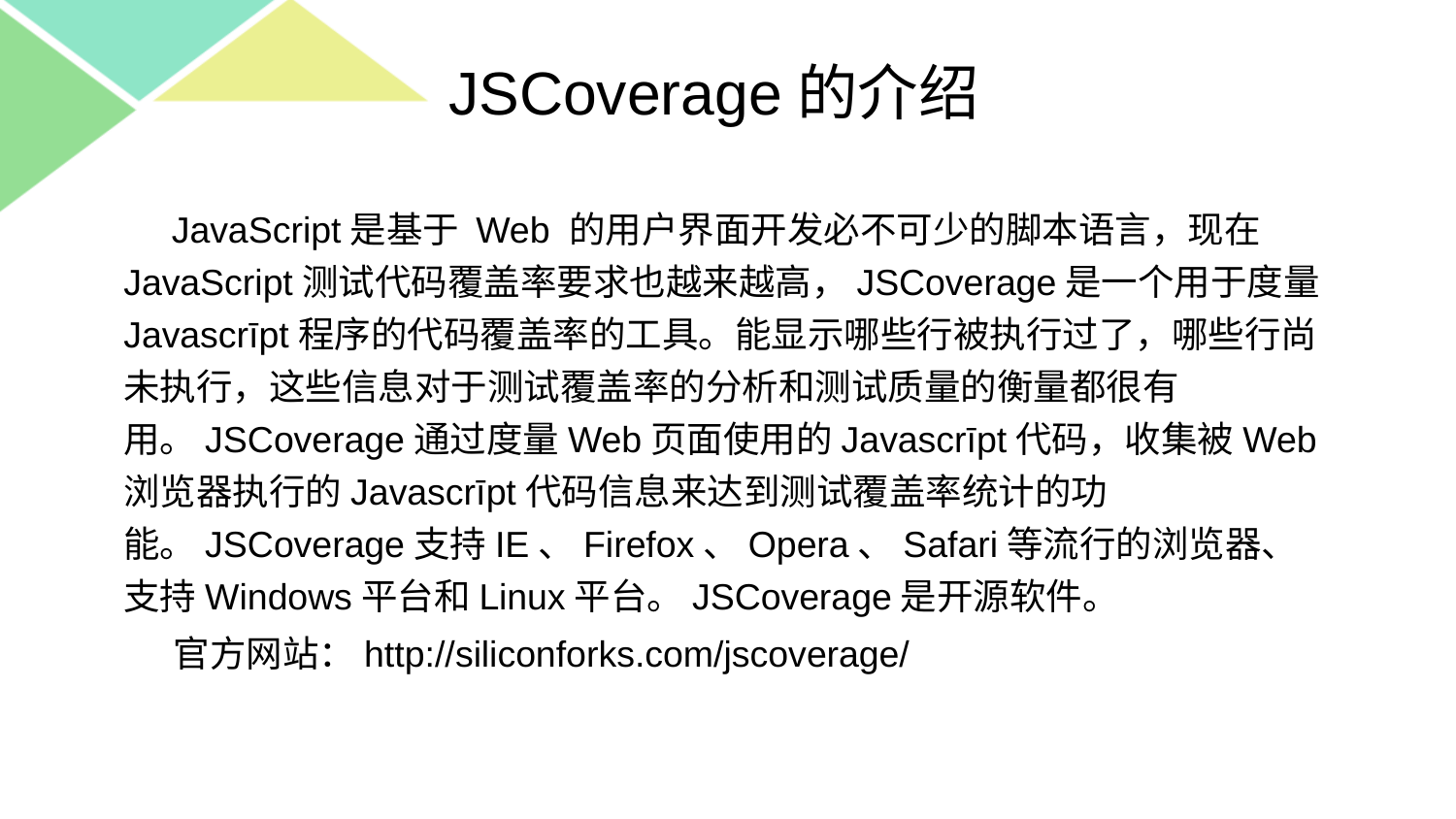

# JSCoverage的介绍

      JavaScript是基于 Web 的用户界面开发必不可少的脚本语言，现在JavaScript测试代码覆盖率要求也越来越高，JSCoverage是一个用于度量Javascrīpt程序的代码覆盖率的工具。能显示哪些行被执行过了，哪些行尚未执行，这些信息对于测试覆盖率的分析和测试质量的衡量都很有用。JSCoverage通过度量Web页面使用的Javascrīpt代码，收集被Web浏览器执行的Javascrīpt代码信息来达到测试覆盖率统计的功能。JSCoverage支持IE、Firefox、Opera、Safari等流行的浏览器、支持Windows平台和Linux平台。JSCoverage是开源软件。
     官方网站：http://siliconforks.com/jscoverage/